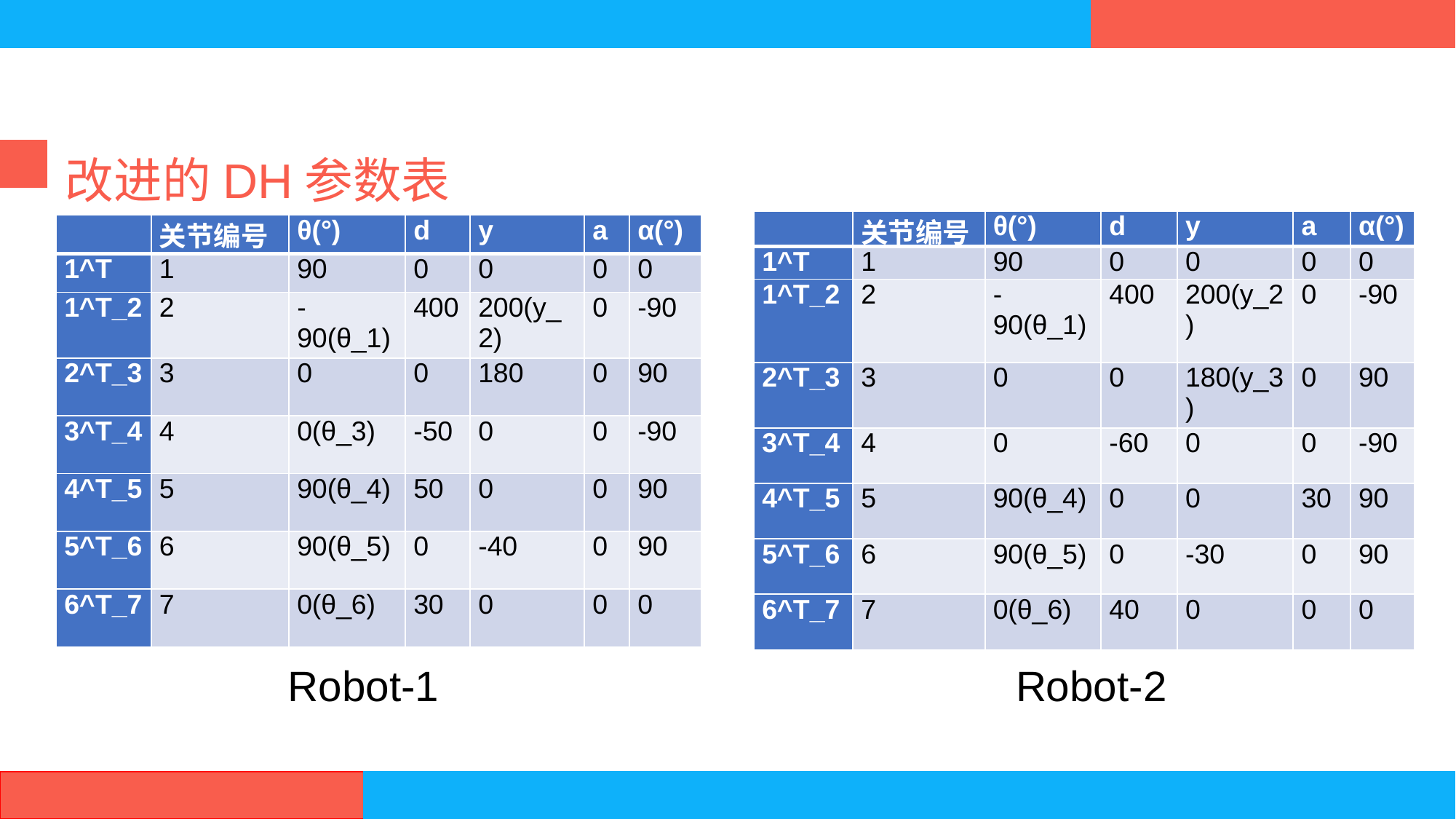

改进的DH参数表

|  | 关节编号 | θ(°) | d | y | a | α(°) |
| --- | --- | --- | --- | --- | --- | --- |
| 1^T | 1 | 90 | 0 | 0 | 0 | 0 |
| 1^T\_2 | 2 | -90(θ\_1) | 400 | 200(y\_2) | 0 | -90 |
| 2^T\_3 | 3 | 0 | 0 | 180(y\_3) | 0 | 90 |
| 3^T\_4 | 4 | 0 | -60 | 0 | 0 | -90 |
| 4^T\_5 | 5 | 90(θ\_4) | 0 | 0 | 30 | 90 |
| 5^T\_6 | 6 | 90(θ\_5) | 0 | -30 | 0 | 90 |
| 6^T\_7 | 7 | 0(θ\_6) | 40 | 0 | 0 | 0 |
|  | 关节编号 | θ(°) | d | y | a | α(°) |
| --- | --- | --- | --- | --- | --- | --- |
| 1^T | 1 | 90 | 0 | 0 | 0 | 0 |
| 1^T\_2 | 2 | -90(θ\_1) | 400 | 200(y\_2) | 0 | -90 |
| 2^T\_3 | 3 | 0 | 0 | 180 | 0 | 90 |
| 3^T\_4 | 4 | 0(θ\_3) | -50 | 0 | 0 | -90 |
| 4^T\_5 | 5 | 90(θ\_4) | 50 | 0 | 0 | 90 |
| 5^T\_6 | 6 | 90(θ\_5) | 0 | -40 | 0 | 90 |
| 6^T\_7 | 7 | 0(θ\_6) | 30 | 0 | 0 | 0 |

Robot-1
Robot-2